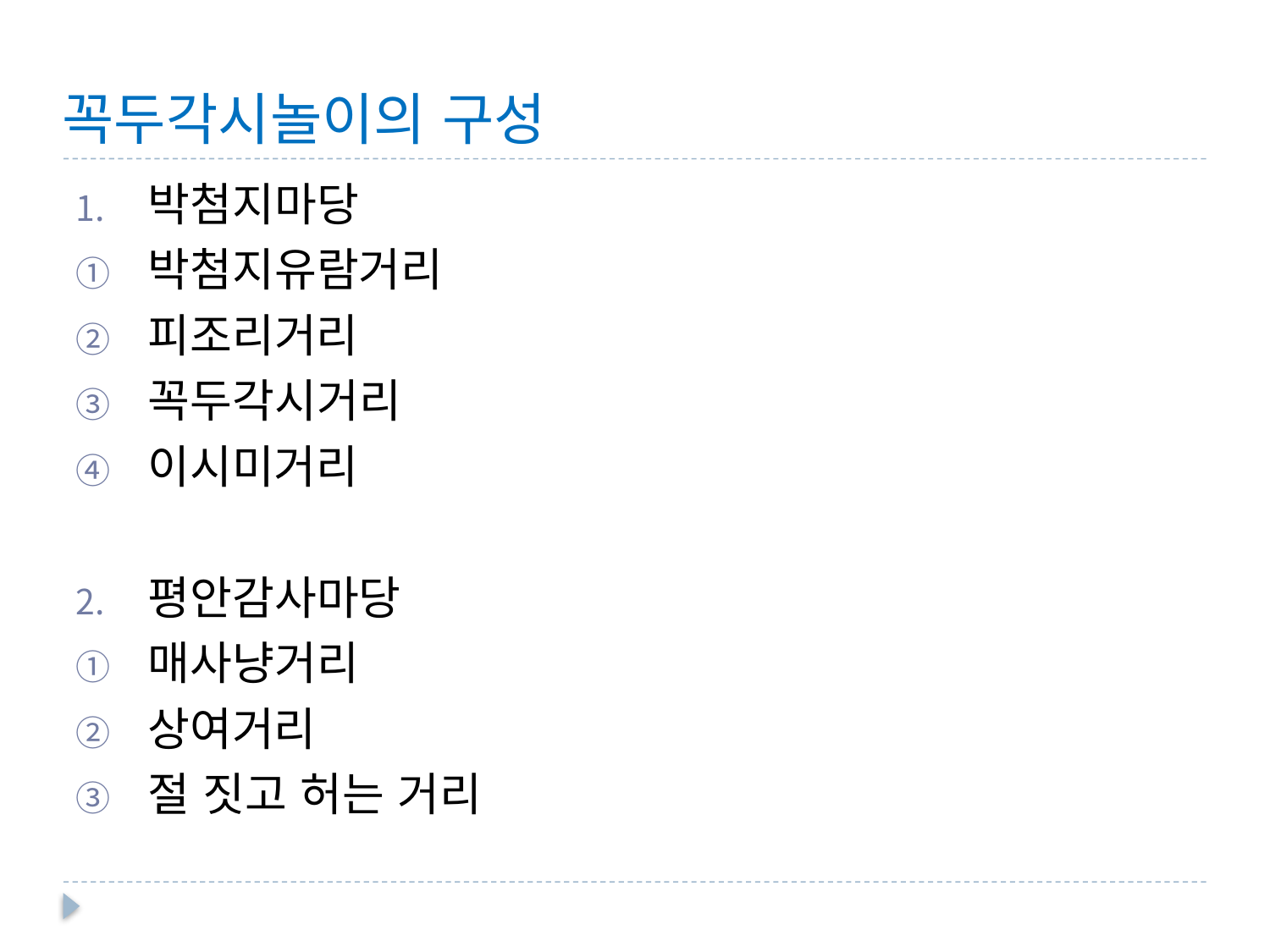

# 꼭두각시놀이의 구성
박첨지마당
박첨지유람거리
피조리거리
꼭두각시거리
이시미거리

평안감사마당
매사냥거리
상여거리
절 짓고 허는 거리